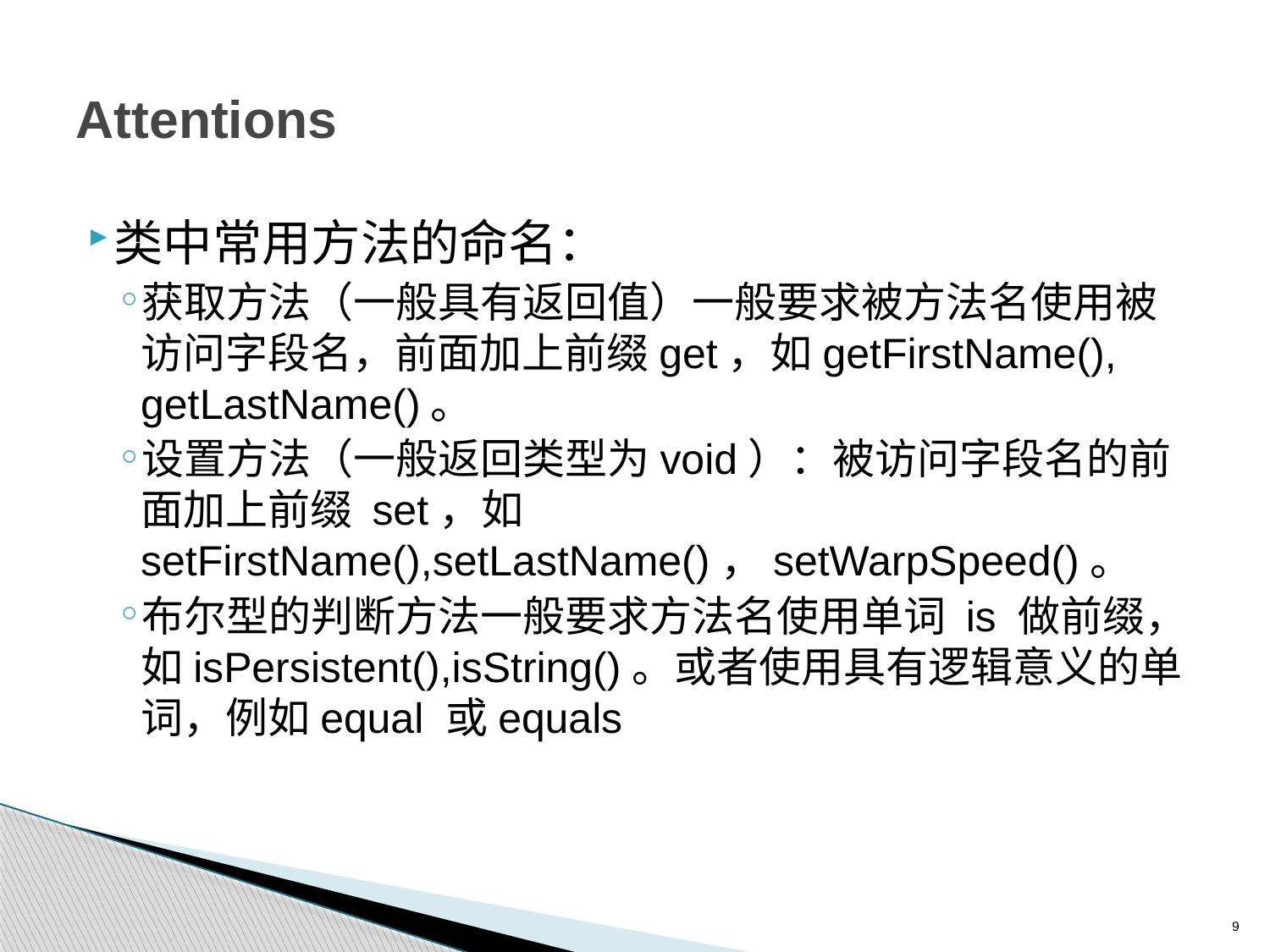

# Attentions
类中常用方法的命名：
获取方法（一般具有返回值）一般要求被方法名使用被访问字段名，前面加上前缀get，如getFirstName(), getLastName()。
设置方法（一般返回类型为void）：被访问字段名的前面加上前缀 set，如setFirstName(),setLastName()，setWarpSpeed()。
布尔型的判断方法一般要求方法名使用单词 is 做前缀，如isPersistent(),isString()。或者使用具有逻辑意义的单词，例如equal 或equals
9